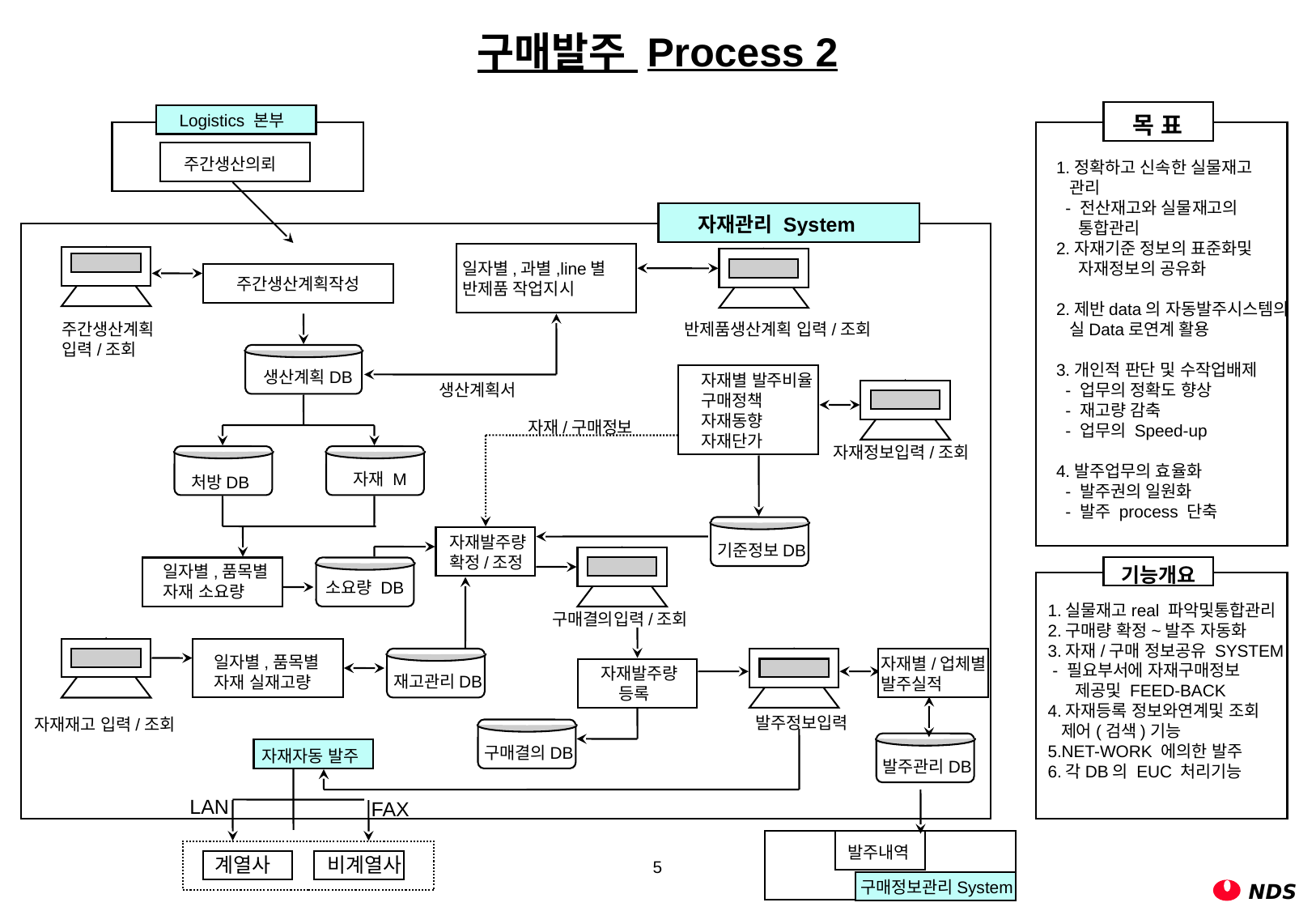

구매발주 Process 2

목 표

Logistics 본부

주간생산의뢰
1.정확하고 신속한 실물재고
  관리
  - 전산재고와 실물재고의
    통합관리
2.자재기준 정보의 표준화및
    자재정보의 공유화

2.제반data의 자동발주시스템의
  실Data로연계 활용

3.개인적 판단 및 수작업배제
  - 업무의 정확도 향상
  - 재고량 감축
  - 업무의 Speed-up

4.발주업무의 효율화
  - 발주권의 일원화
  - 발주 process 단축

자재관리 System

일자별,과별,line별
반제품 작업지시

주간생산계획작성

주간생산계획
입력/조회
반제품생산계획 입력/조회

생산계획DB
자재별 발주비율
구매정책
자재동향
자재단가

생산계획서

자재/구매정보

자재정보입력/조회

처방DB

자재 M

기준정보DB
자재발주량
확정/조정

일자별,품목별
자재 소요량

기능개요

소요량 DB

1.실물재고real 파악및통합관리
2.구매량 확정~발주 자동화
3.자재/구매 정보공유 SYSTEM
 - 필요부서에 자재구매정보
     제공및 FEED-BACK
4.자재등록 정보와연계및 조회
  제어(검색)기능
5.NET-WORK 에의한 발주
6.각DB의 EUC 처리기능
구매결의입력/조회

일자별,품목별
자재 실재고량
자재별/업체별
발주실적

재고관리DB

자재발주량
   등록

발주정보입력
자재재고 입력/조회

구매결의DB

발주관리DB

 자재자동 발주

LAN

FAX

발주내역

계열사
비계열사

구매정보관리System